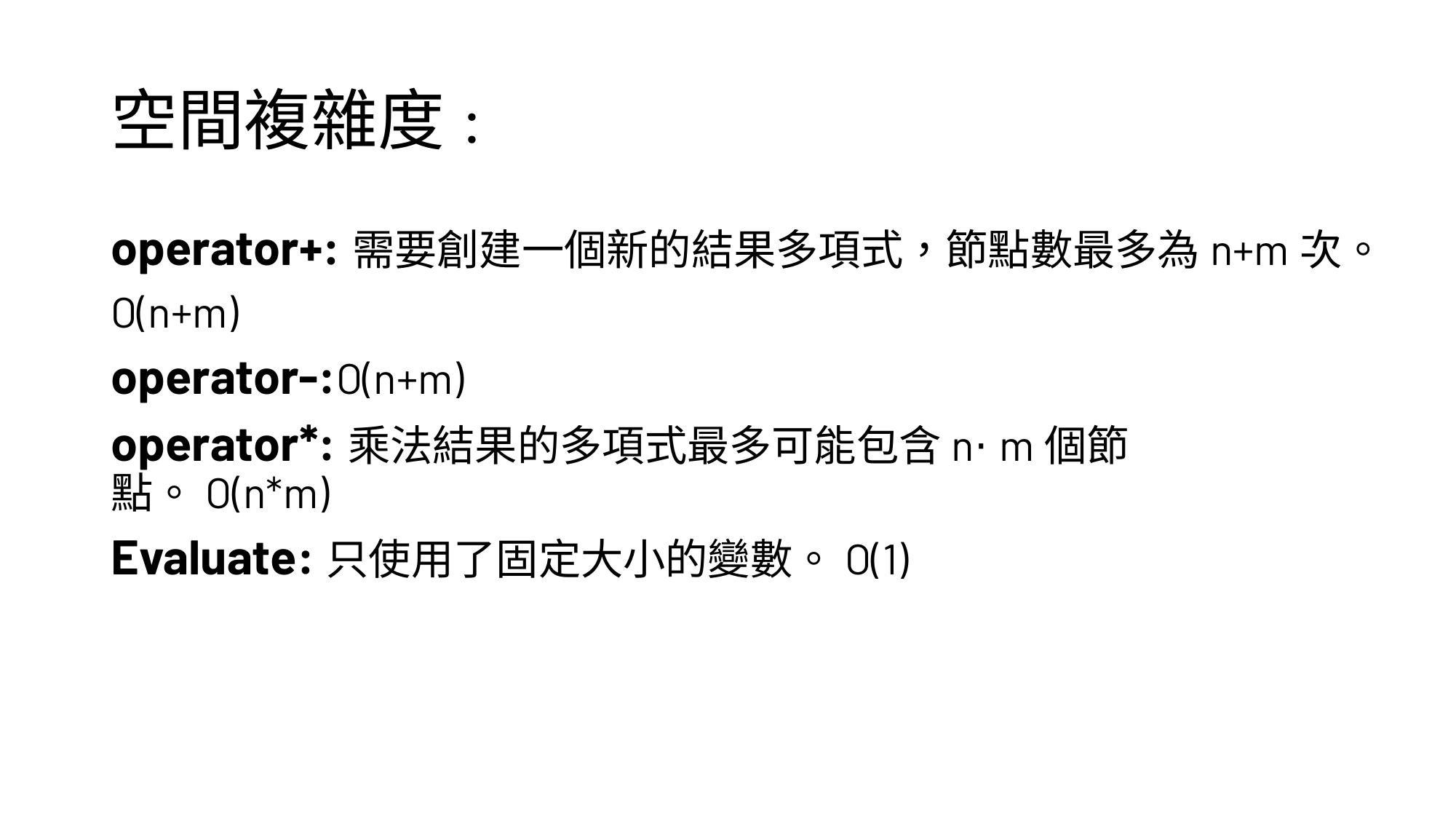

# 空間複雜度:
operator+:需要創建一個新的結果多項式，節點數最多為n+m次。
O(n+m)
operator-:O(n+m)
operator*:乘法結果的多項式最多可能包含n⋅m個節點。O(n*m)
Evaluate:只使用了固定大小的變數。O(1)